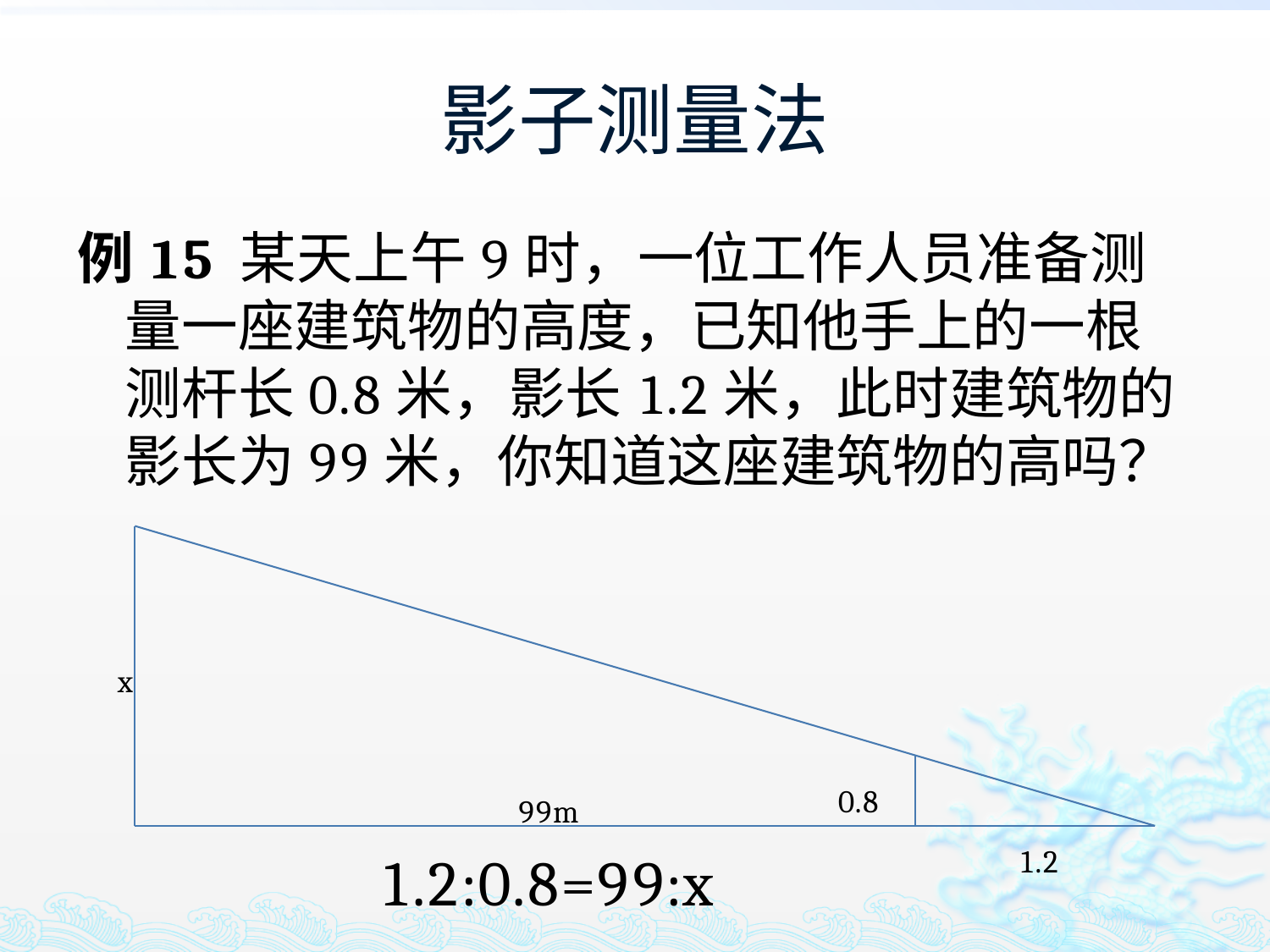

# 影子测量法
例15 某天上午9时，一位工作人员准备测量一座建筑物的高度，已知他手上的一根测杆长0.8米，影长1.2米，此时建筑物的影长为99米，你知道这座建筑物的高吗？
x
0.8
99m
1.2
1.2:0.8=99:x